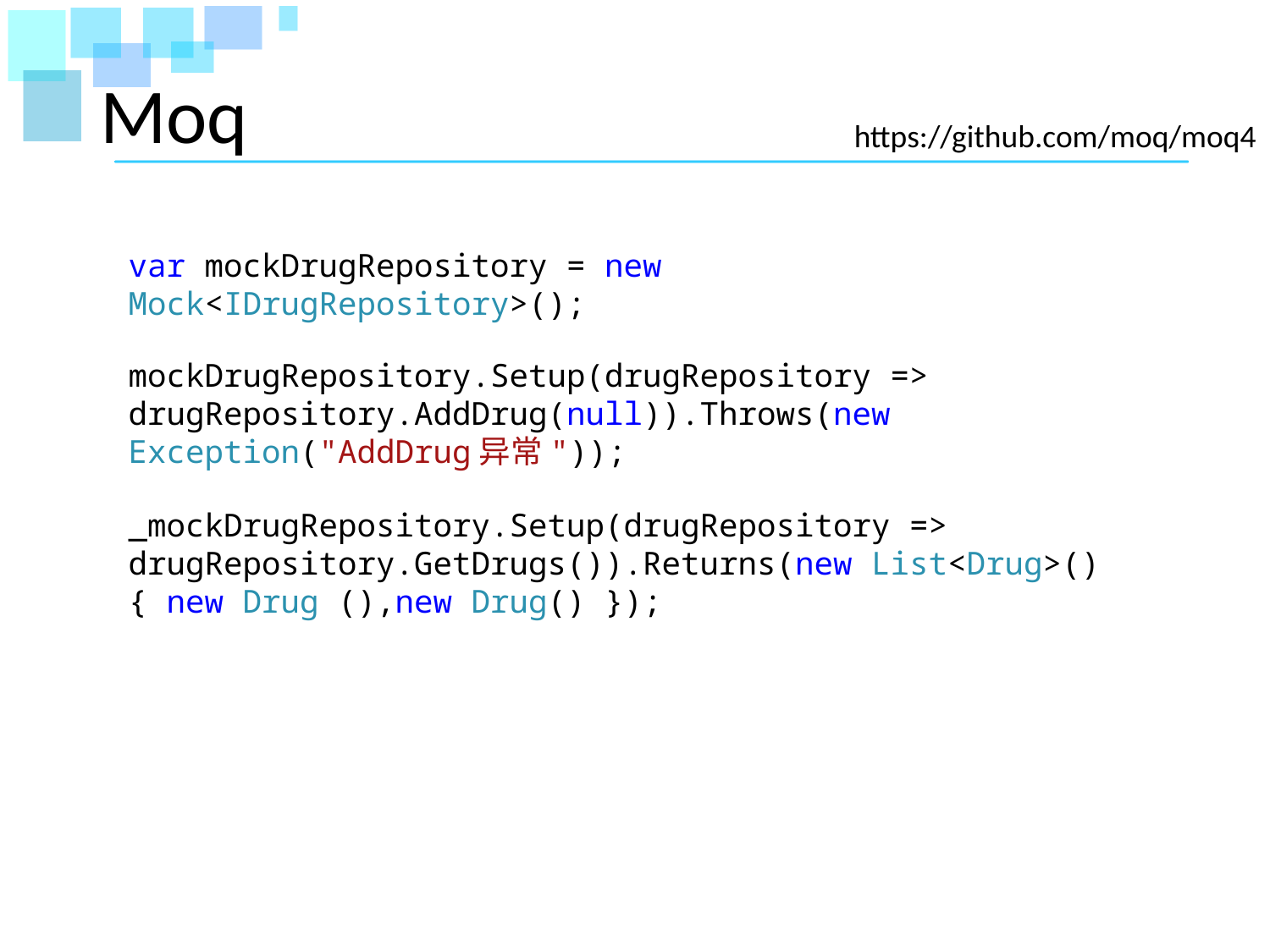

# Moq
https://github.com/moq/moq4
var mockDrugRepository = new Mock<IDrugRepository>();
mockDrugRepository.Setup(drugRepository => drugRepository.AddDrug(null)).Throws(new Exception("AddDrug异常"));
_mockDrugRepository.Setup(drugRepository => drugRepository.GetDrugs()).Returns(new List<Drug>() { new Drug (),new Drug() });